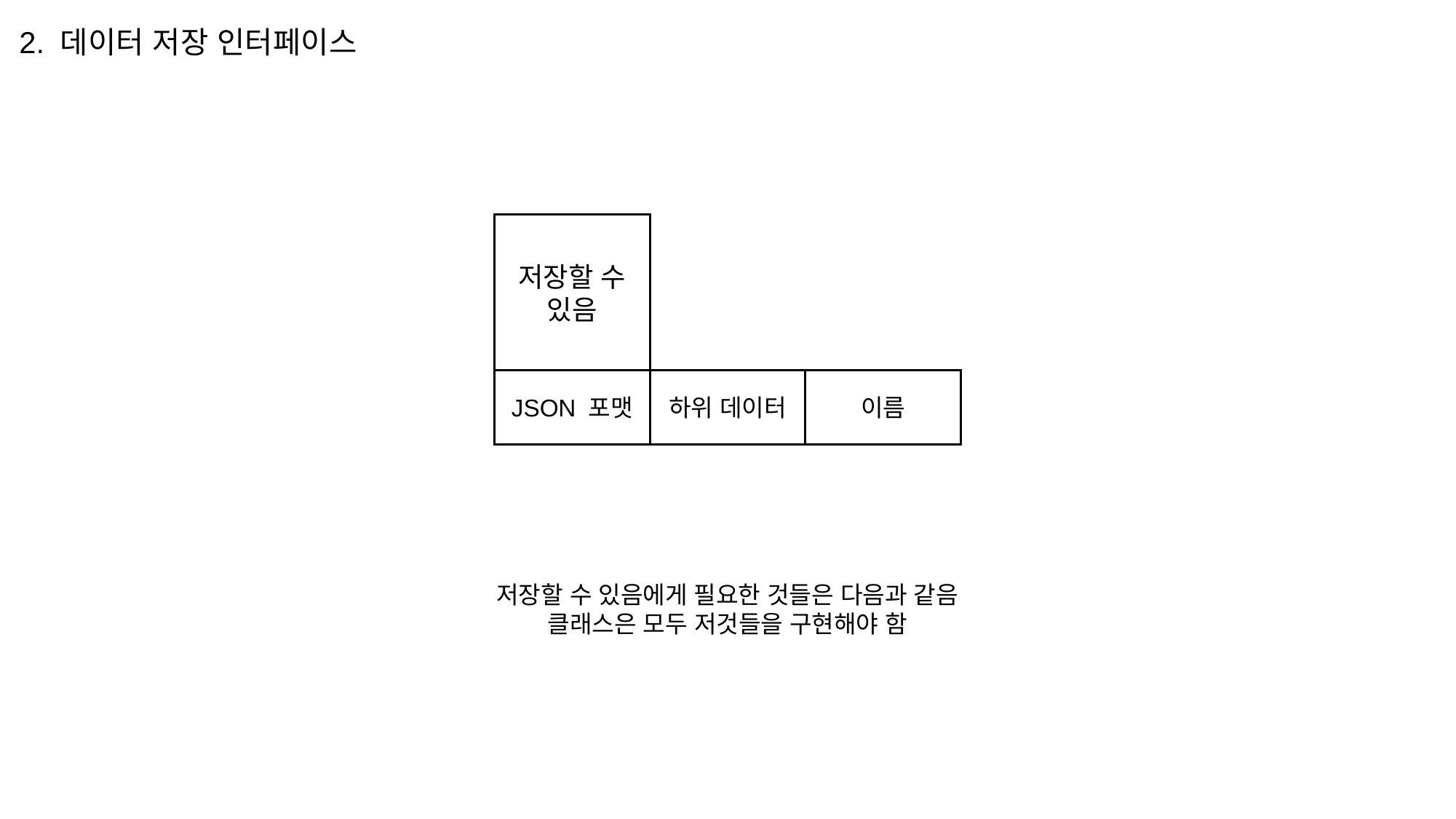

2. 데이터 저장 인터페이스
저장할 수 있음
JSON 포맷
하위 데이터
이름
저장할 수 있음에게 필요한 것들은 다음과 같음
클래스은 모두 저것들을 구현해야 함